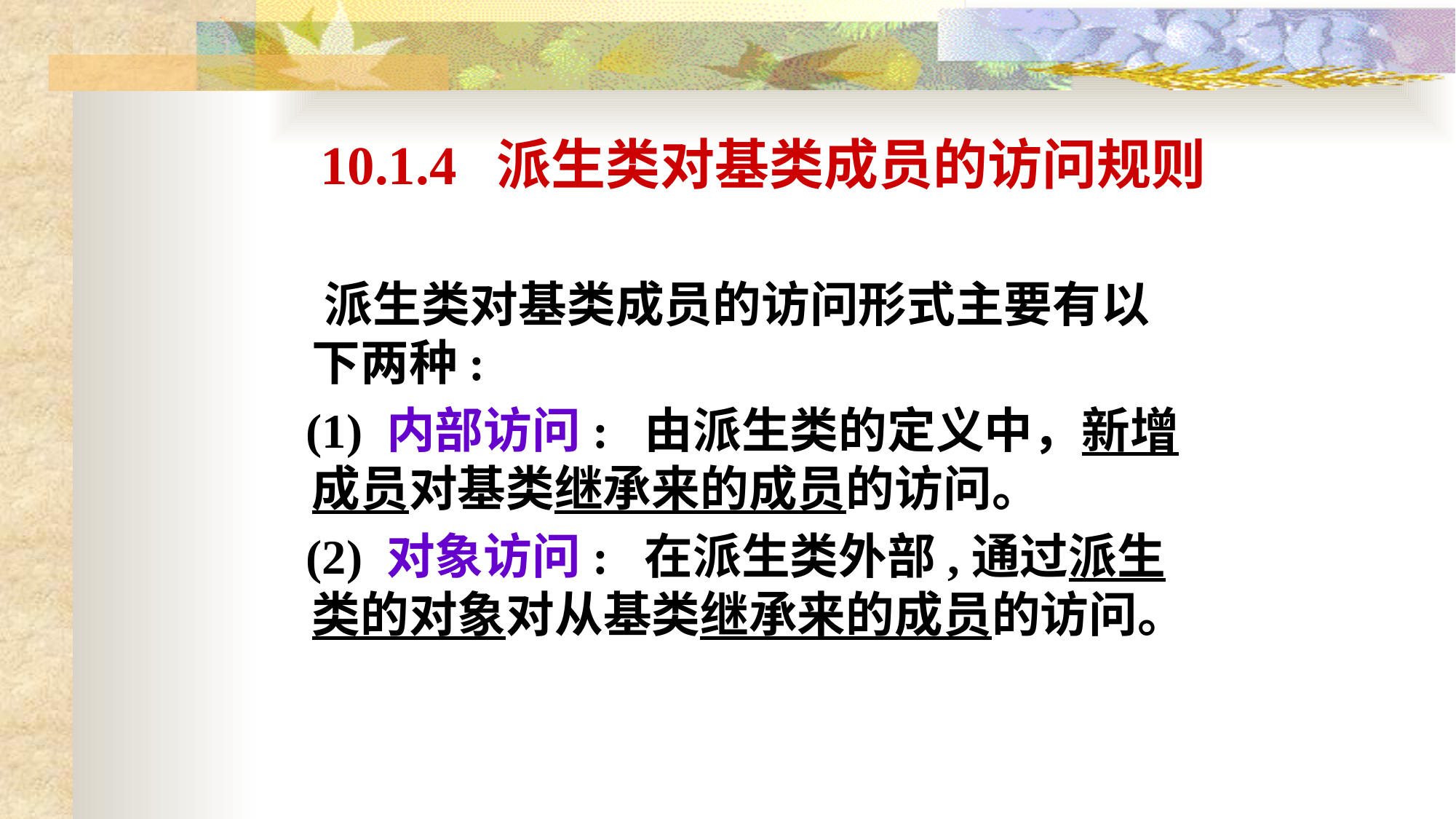

# 10.1.4  派生类对基类成员的访问规则

     派生类对基类成员的访问形式主要有以下两种:
    (1) 内部访问:  由派生类的定义中，新增成员对基类继承来的成员的访问。
    (2) 对象访问:  在派生类外部,通过派生类的对象对从基类继承来的成员的访问。